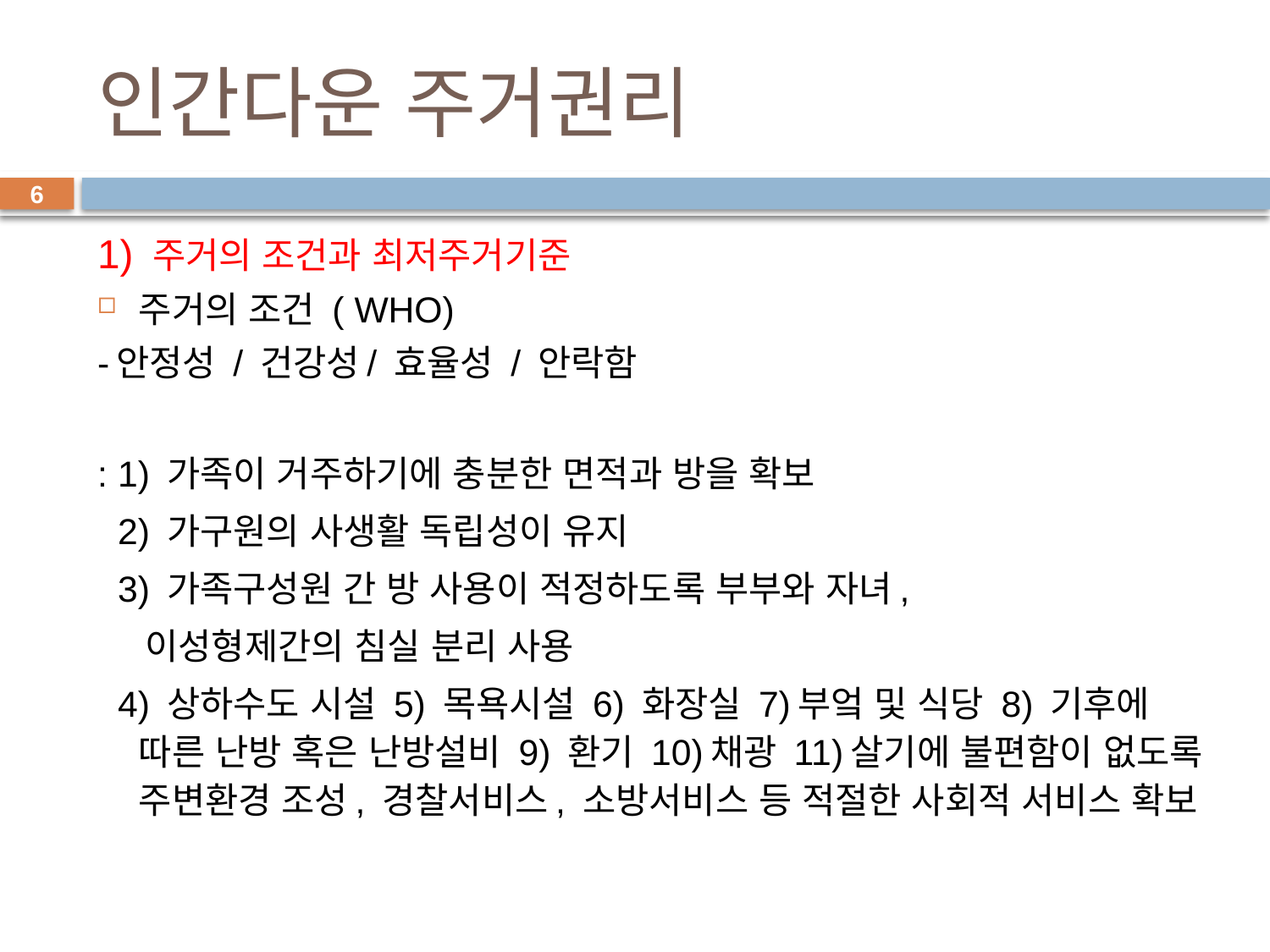

# 인간다운 주거권리
6
1) 주거의 조건과 최저주거기준
주거의 조건 ( WHO)
-안정성 / 건강성/ 효율성 / 안락함

: 1) 가족이 거주하기에 충분한 면적과 방을 확보
  2) 가구원의 사생활 독립성이 유지
  3) 가족구성원 간 방 사용이 적정하도록 부부와 자녀,
    이성형제간의 침실 분리 사용
  4) 상하수도 시설 5) 목욕시설 6) 화장실 7)부엌 및 식당 8) 기후에 따른 난방 혹은 난방설비 9) 환기 10)채광 11)살기에 불편함이 없도록 주변환경 조성, 경찰서비스, 소방서비스 등 적절한 사회적 서비스 확보